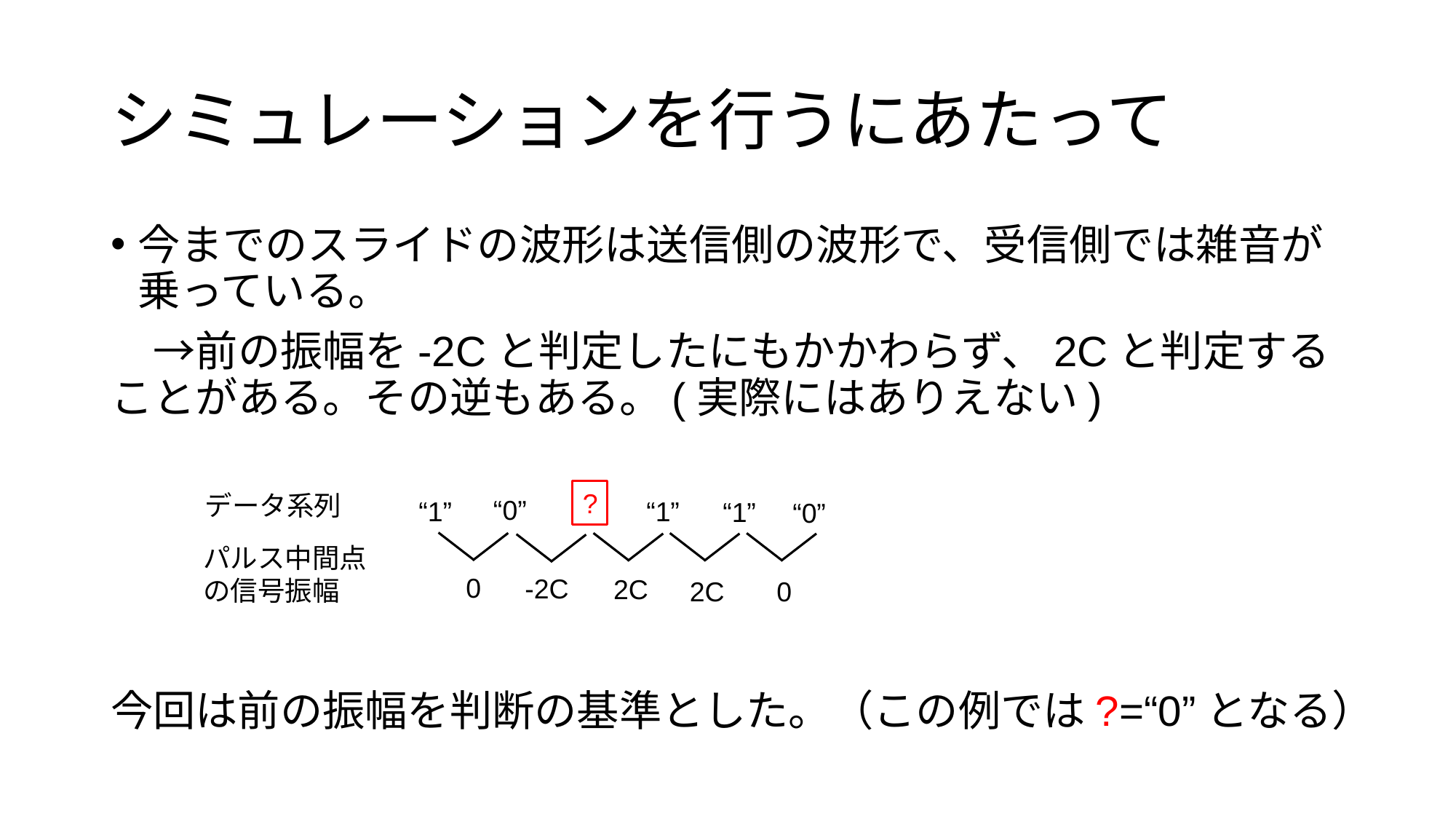

# シミュレーションを行うにあたって
今までのスライドの波形は送信側の波形で、受信側では雑音が乗っている。
　→前の振幅を-2Cと判定したにもかかわらず、2Cと判定することがある。その逆もある。(実際にはありえない)
?
“0”
“1”
“1”
“1”
“0”
0
-2C
2C
2C
0
データ系列
パルス中間点の信号振幅
今回は前の振幅を判断の基準とした。（この例では?=“0”となる）